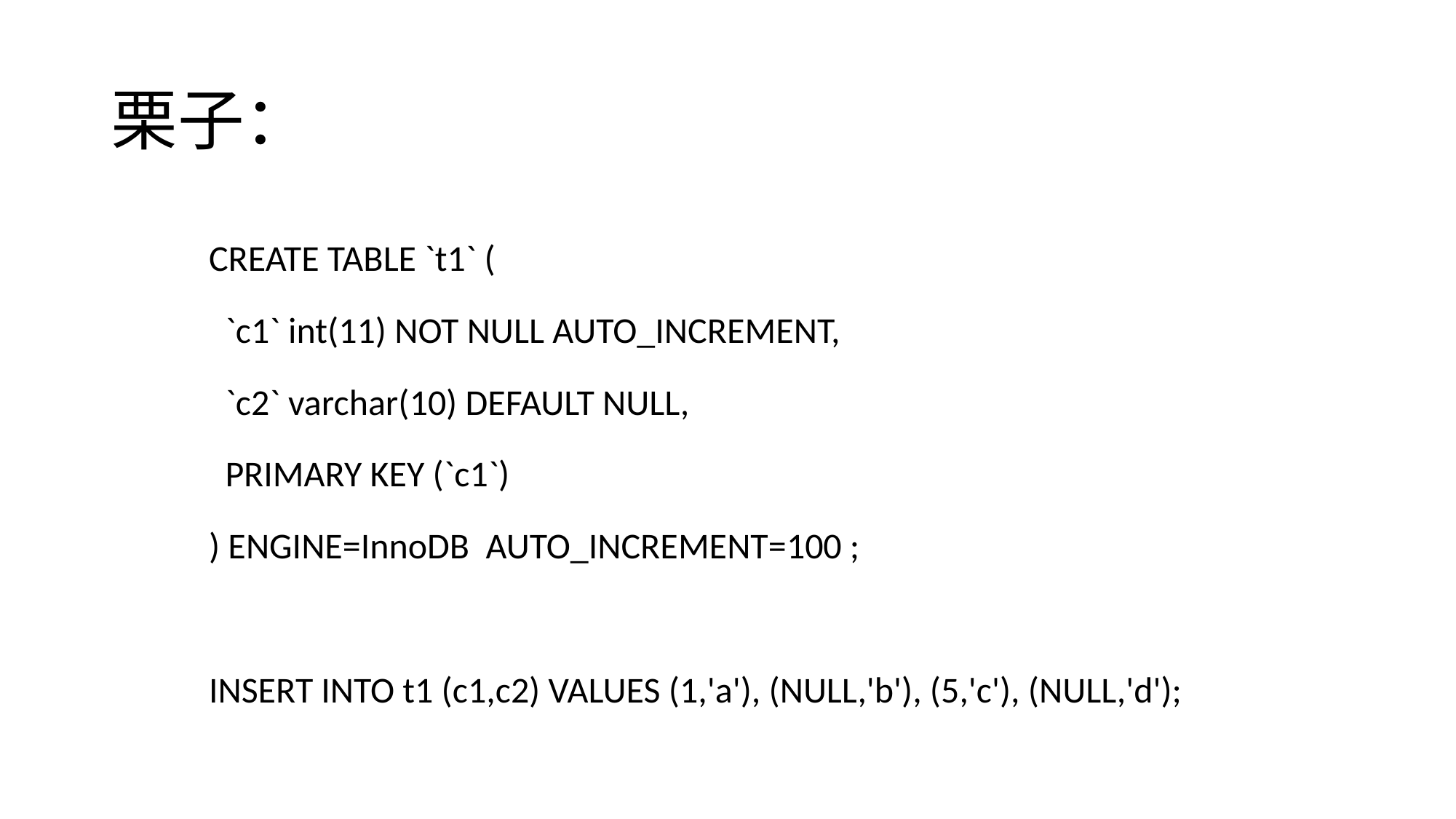

# 栗子：
CREATE TABLE `t1` (
  `c1` int(11) NOT NULL AUTO_INCREMENT,
  `c2` varchar(10) DEFAULT NULL,
  PRIMARY KEY (`c1`)
) ENGINE=InnoDB  AUTO_INCREMENT=100 ;

INSERT INTO t1 (c1,c2) VALUES (1,'a'), (NULL,'b'), (5,'c'), (NULL,'d');